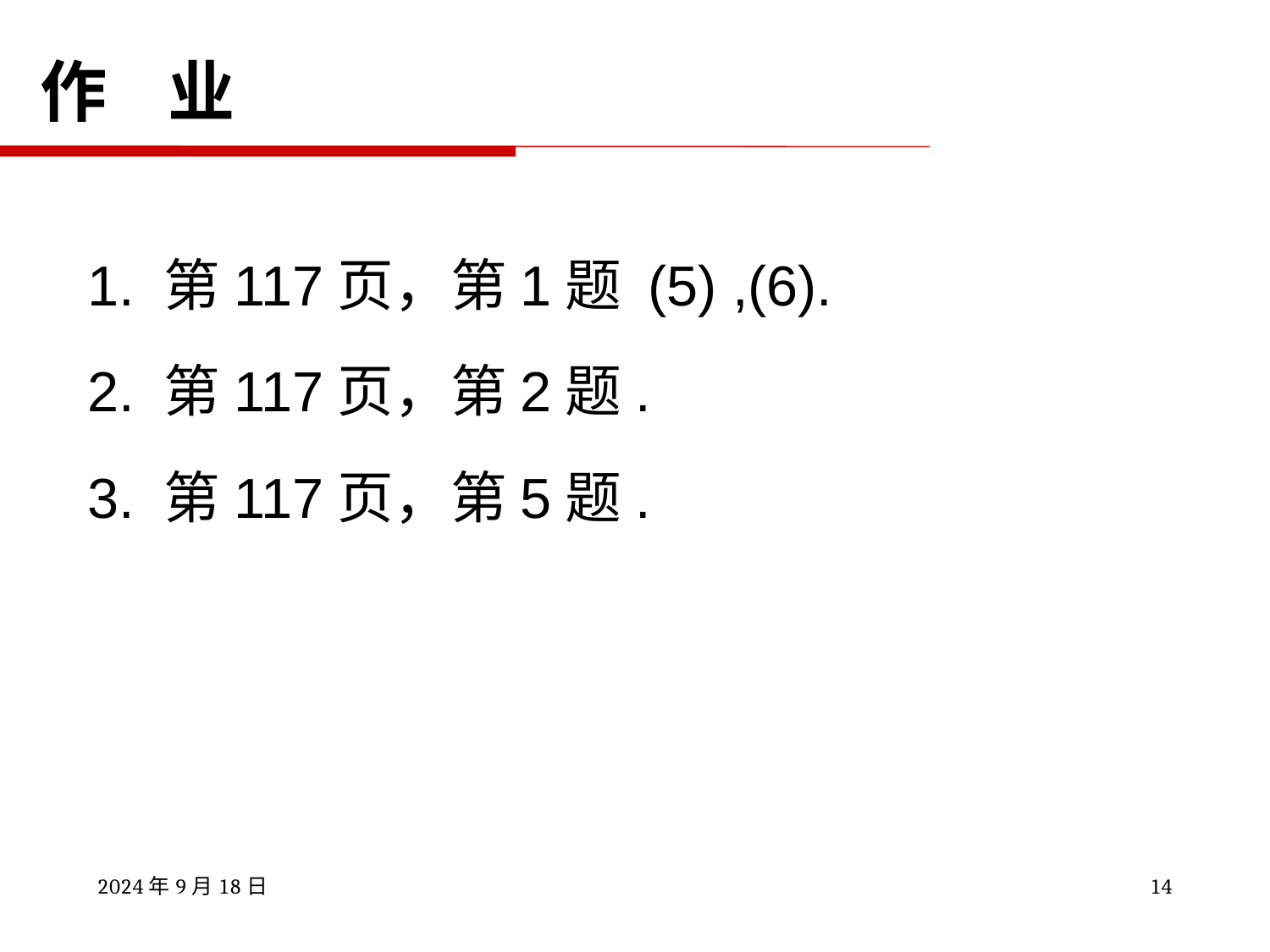

作    业
1. 第117页，第1题 (5) ,(6).
2. 第117页，第2题.
3. 第117页，第5题.

2024年9月18日
14